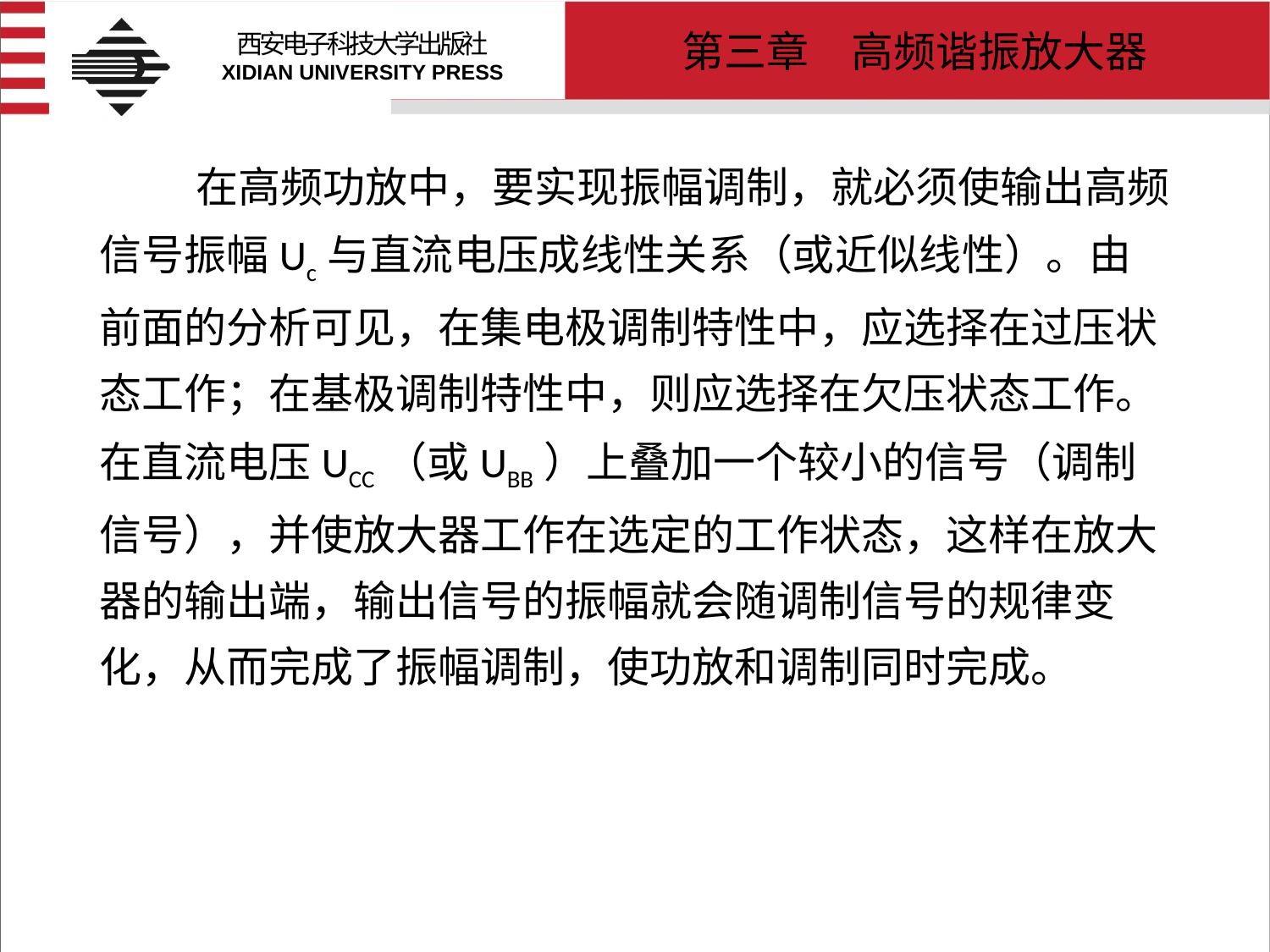

# 在高频功放中，要实现振幅调制，就必须使输出高频信号振幅Uc与直流电压成线性关系（或近似线性）。由前面的分析可见，在集电极调制特性中，应选择在过压状态工作；在基极调制特性中，则应选择在欠压状态工作。在直流电压UCC（或UBB）上叠加一个较小的信号（调制信号），并使放大器工作在选定的工作状态，这样在放大器的输出端，输出信号的振幅就会随调制信号的规律变化，从而完成了振幅调制，使功放和调制同时完成。